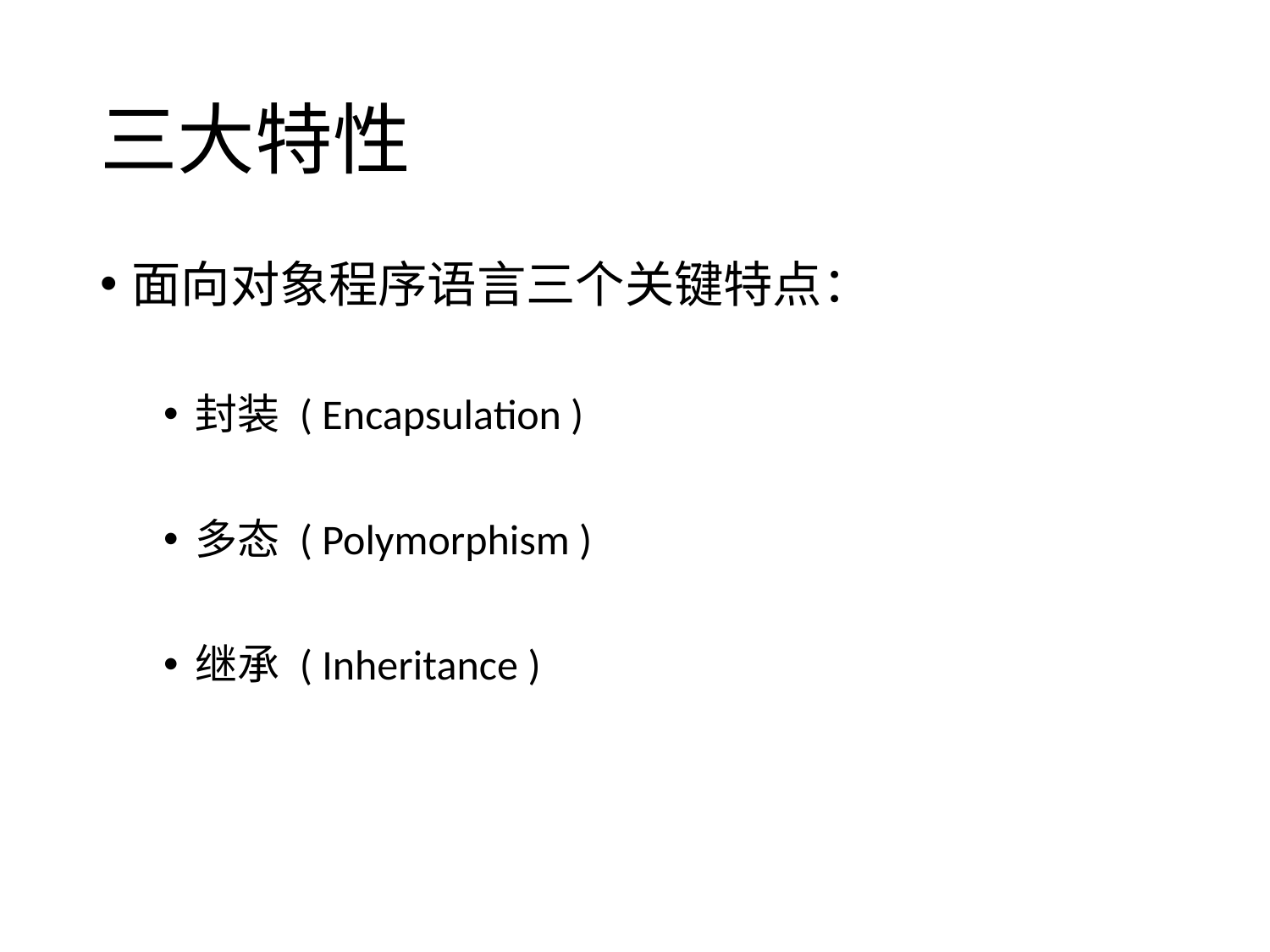

# 三大特性
面向对象程序语言三个关键特点：

封装 ( Encapsulation )

多态 ( Polymorphism )

继承 ( Inheritance )